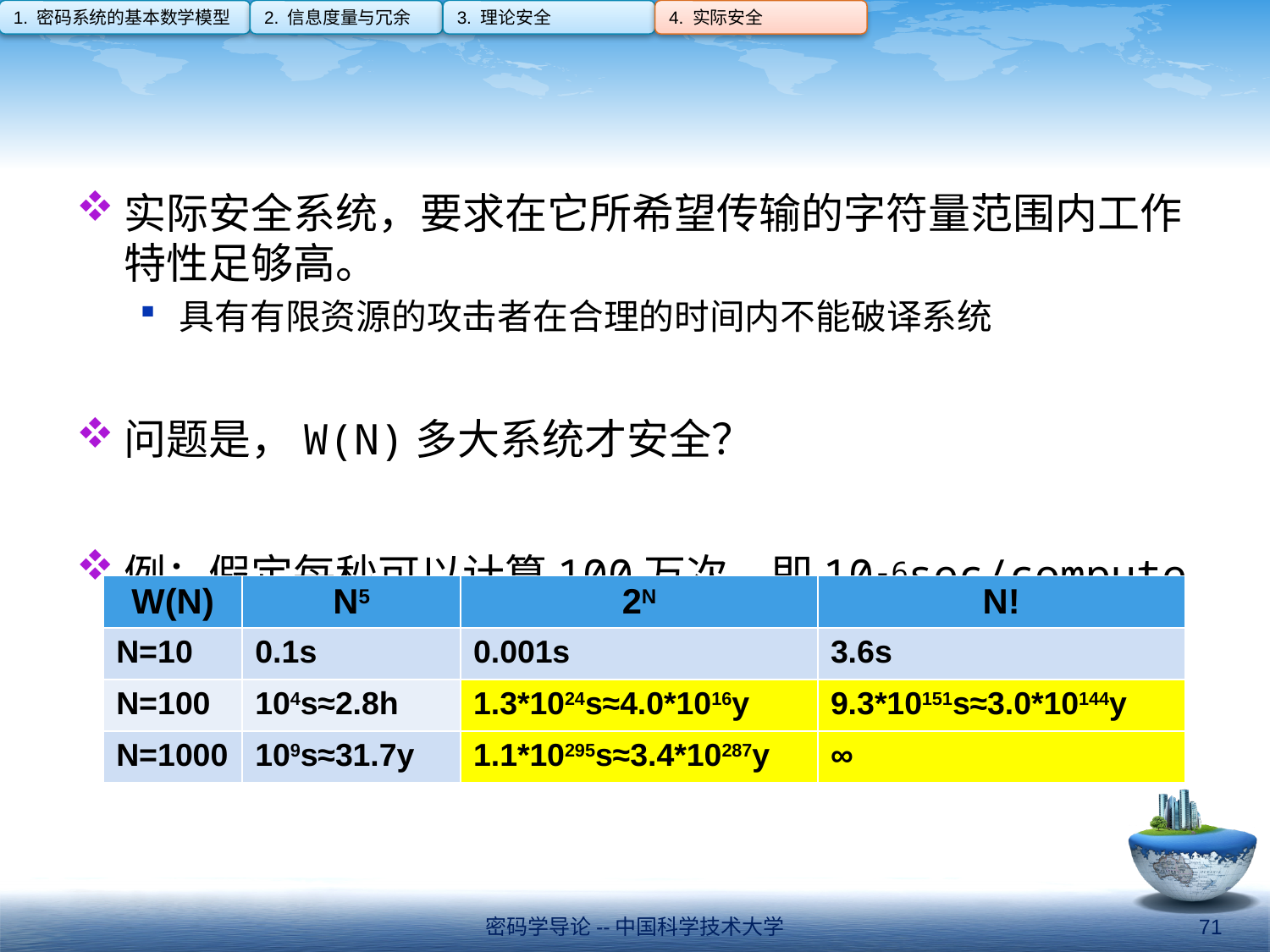

1. 密码系统的基本数学模型
2. 信息度量与冗余
3. 理论安全
4. 实际安全
#
实际安全系统，要求在它所希望传输的字符量范围内工作特性足够高。
具有有限资源的攻击者在合理的时间内不能破译系统

问题是，W(N)多大系统才安全？

例：假定每秒可以计算100万次，即10-6sec/compute
| W(N) | N5 | 2N | N! |
| --- | --- | --- | --- |
| N=10 | 0.1s | 0.001s | 3.6s |
| N=100 | 104s≈2.8h | 1.3\*1024s≈4.0\*1016y | 9.3\*10151s≈3.0\*10144y |
| N=1000 | 109s≈31.7y | 1.1\*10295s≈3.4\*10287y | ∞ |
密码学导论--中国科学技术大学
71